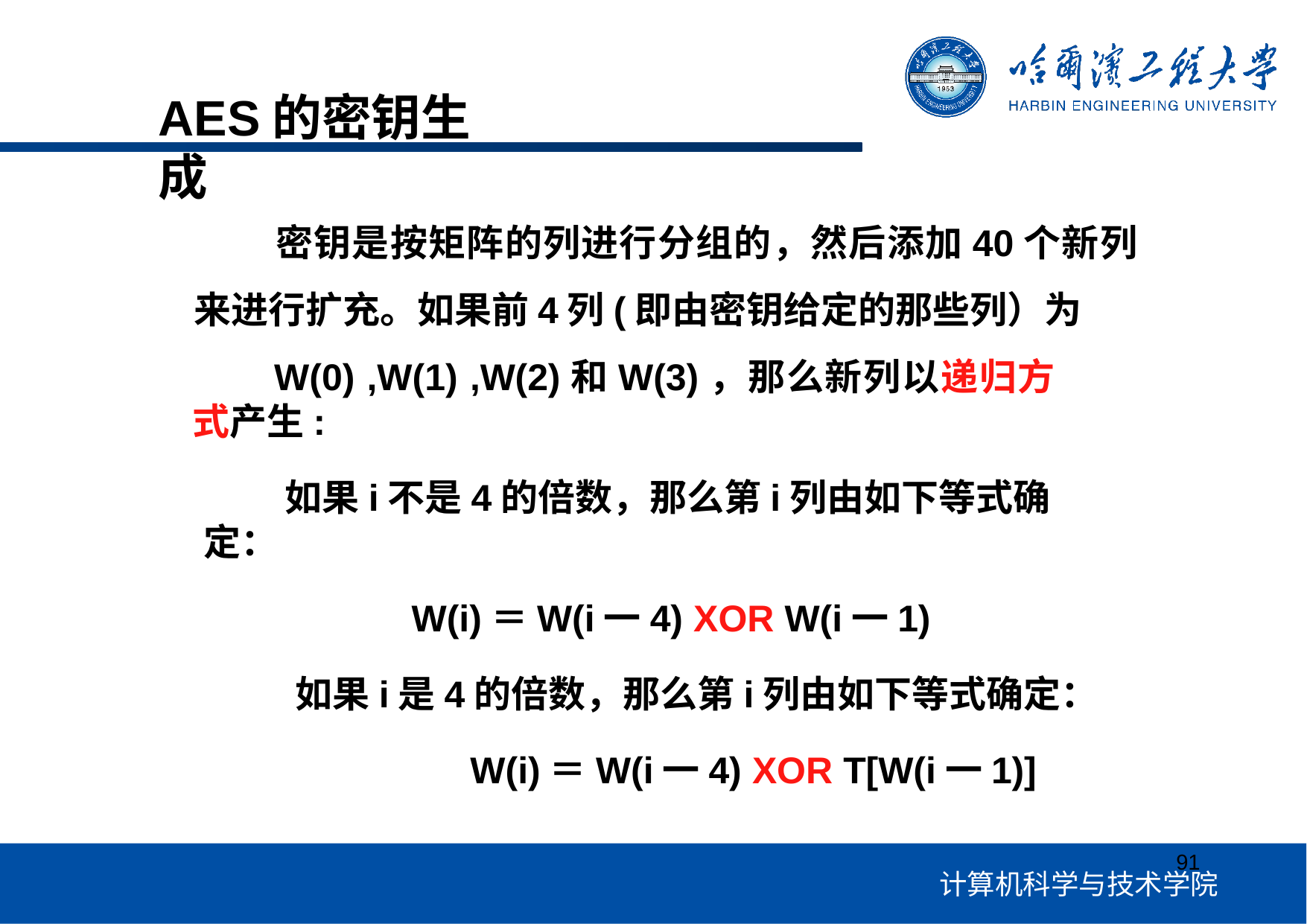

# AES的密钥生成
密钥是按矩阵的列进行分组的，然后添加40个新列来进行扩充。如果前4列(即由密钥给定的那些列）为
W(0) ,W(1) ,W(2)和W(3)，那么新列以递归方式产生:
如果i不是4的倍数，那么第i列由如下等式确定：
W(i)＝W(i一4) XOR W(i一1)
如果i是4的倍数，那么第i列由如下等式确定：
W(i)＝W(i一4) XOR T[W(i一1)]
91